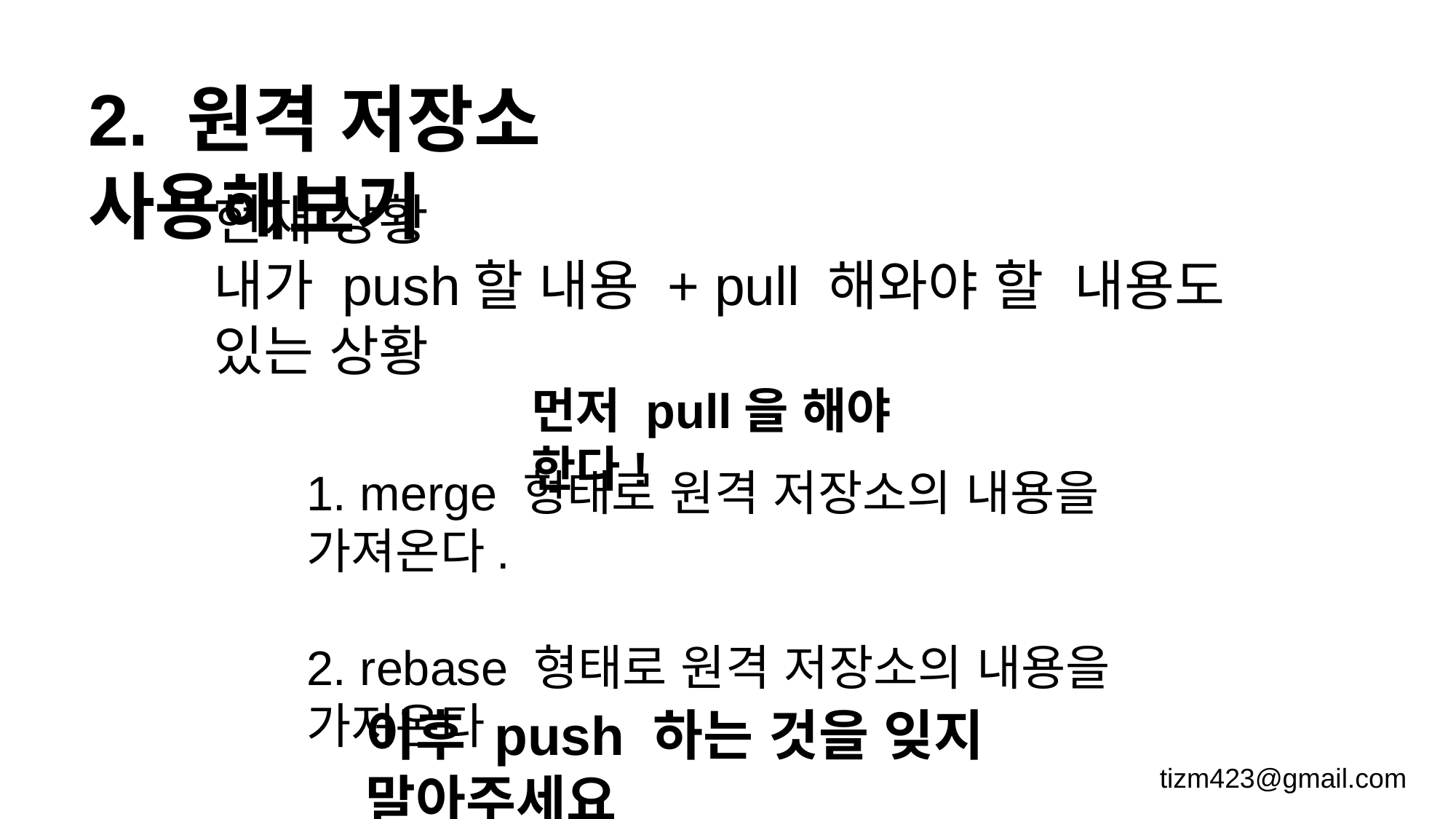

2. 원격 저장소 사용해보기
현재 상황
내가 push할 내용 + pull 해와야 할  내용도 있는 상황
먼저 pull을 해야 한다!
1. merge 형태로 원격 저장소의 내용을 가져온다.

2. rebase 형태로 원격 저장소의 내용을 가져온다.
이후 push 하는 것을 잊지 말아주세요
tizm423@gmail.com